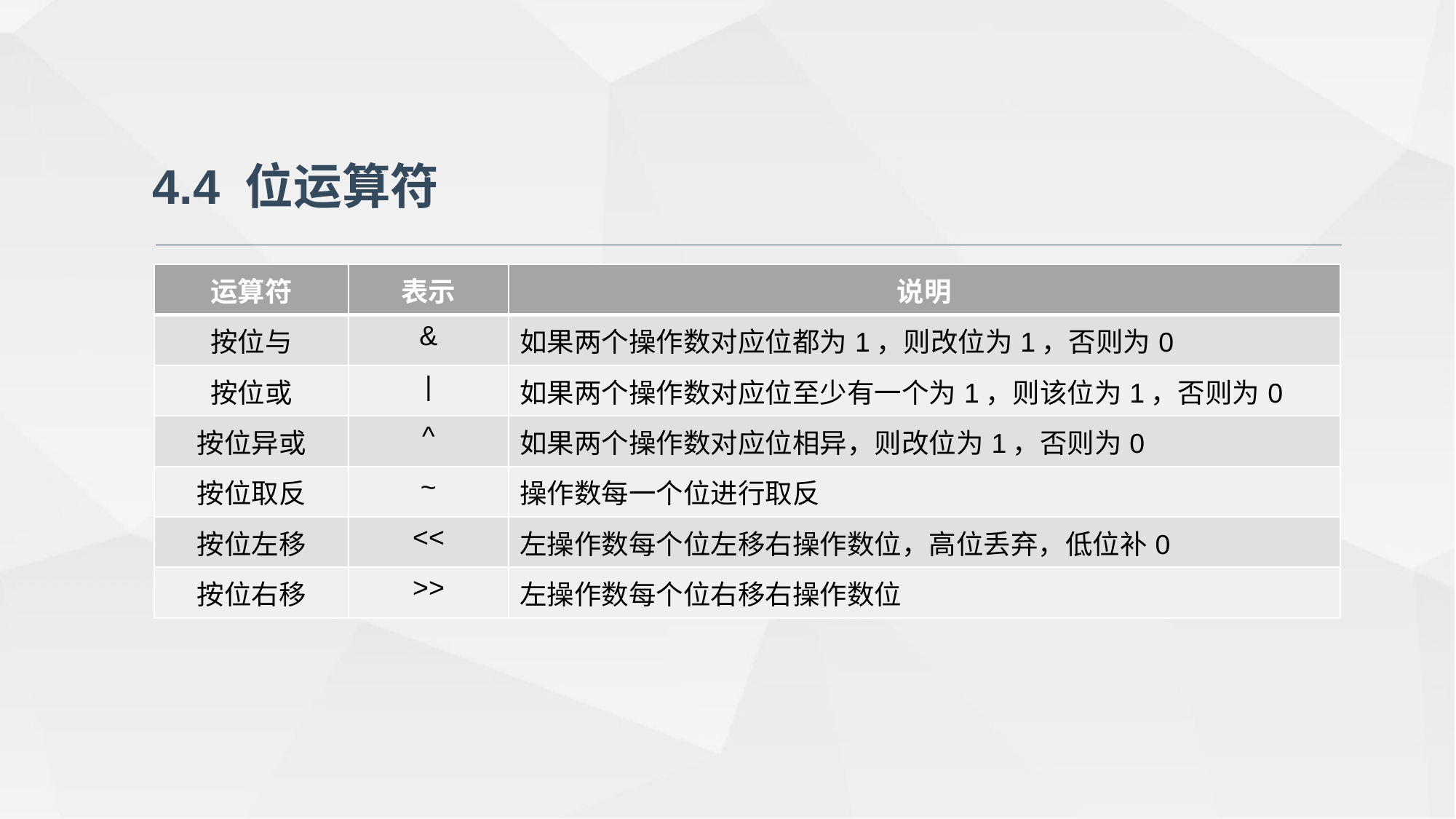

4.4 位运算符
| 运算符 | 表示 | 说明 |
| --- | --- | --- |
| 按位与 | & | 如果两个操作数对应位都为1，则改位为1，否则为0 |
| 按位或 | | | 如果两个操作数对应位至少有一个为1，则该位为1，否则为0 |
| 按位异或 | ^ | 如果两个操作数对应位相异，则改位为1，否则为0 |
| 按位取反 | ~ | 操作数每一个位进行取反 |
| 按位左移 | << | 左操作数每个位左移右操作数位，高位丢弃，低位补0 |
| 按位右移 | >> | 左操作数每个位右移右操作数位 |